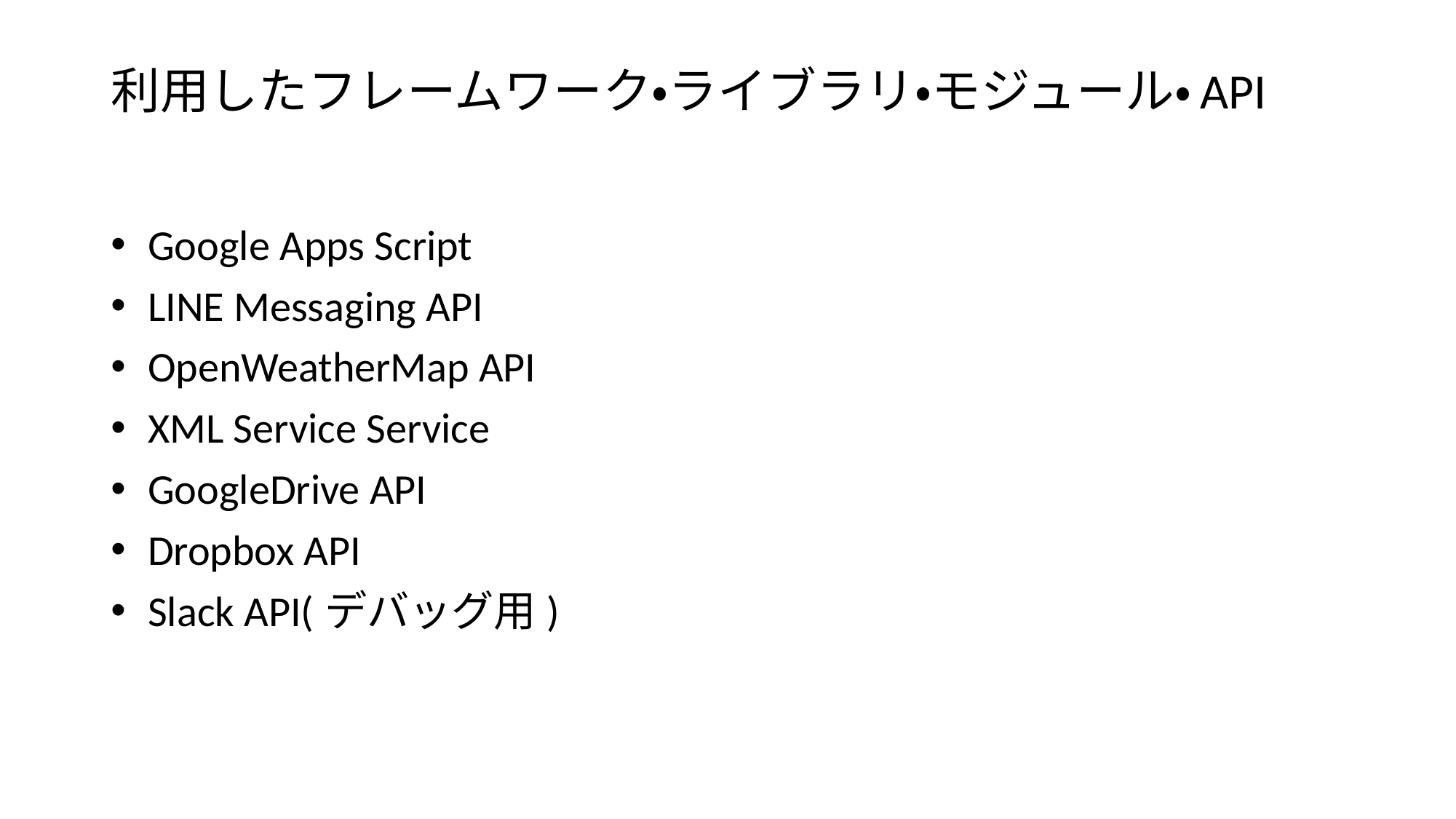

# 利用したフレームワーク・ライブラリ・モジュール・API
 Google Apps Script
 LINE Messaging API
 OpenWeatherMap API
 XML Service Service
 GoogleDrive API
 Dropbox API
 Slack API(デバッグ用)